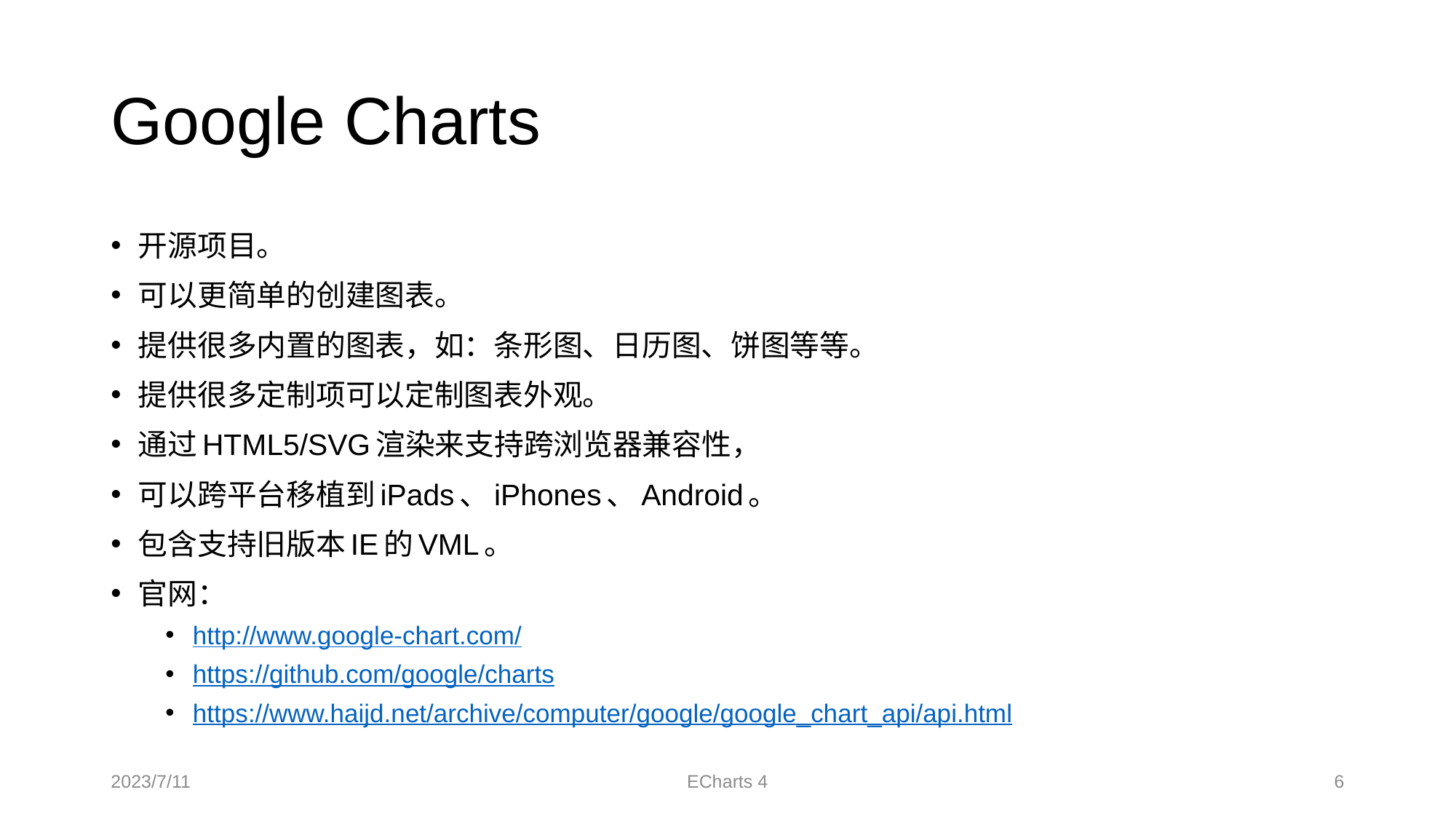

# Google Charts
开源项目。
可以更简单的创建图表。
提供很多内置的图表，如：条形图、日历图、饼图等等。
提供很多定制项可以定制图表外观。
通过HTML5/SVG渲染来支持跨浏览器兼容性，
可以跨平台移植到iPads、iPhones、Android。
包含支持旧版本IE的VML。
官网：
http://www.google-chart.com/
https://github.com/google/charts
https://www.haijd.net/archive/computer/google/google_chart_api/api.html
2023/7/11
ECharts 4
6